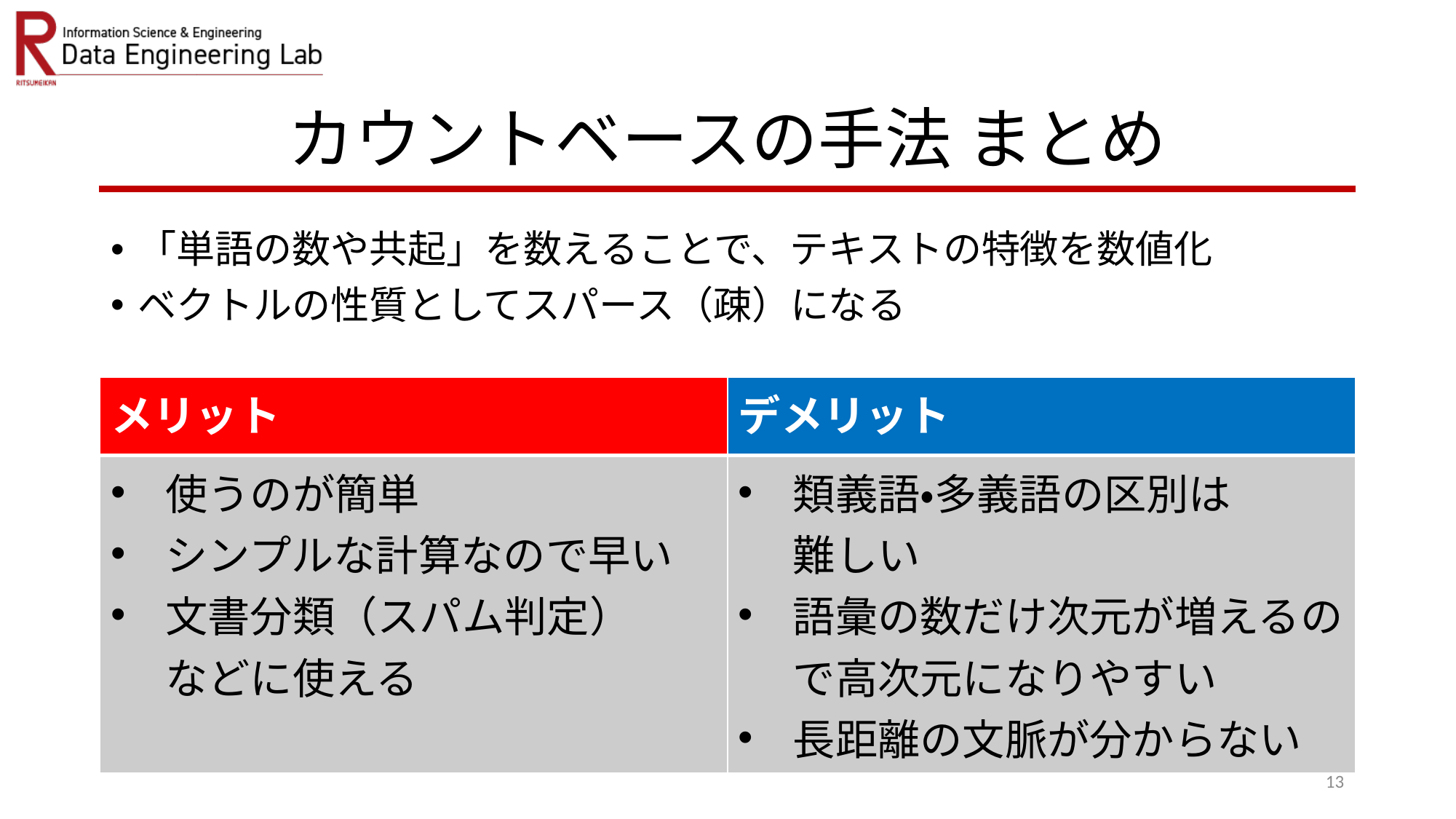

# カウントベースの手法 まとめ
「単語の数や共起」を数えることで、テキストの特徴を数値化
ベクトルの性質としてスパース（疎）になる
| メリット | デメリット |
| --- | --- |
| 使うのが簡単 シンプルな計算なので早い 文書分類（スパム判定） などに使える | 類義語・多義語の区別は 難しい 語彙の数だけ次元が増えるので高次元になりやすい 長距離の文脈が分からない |
13